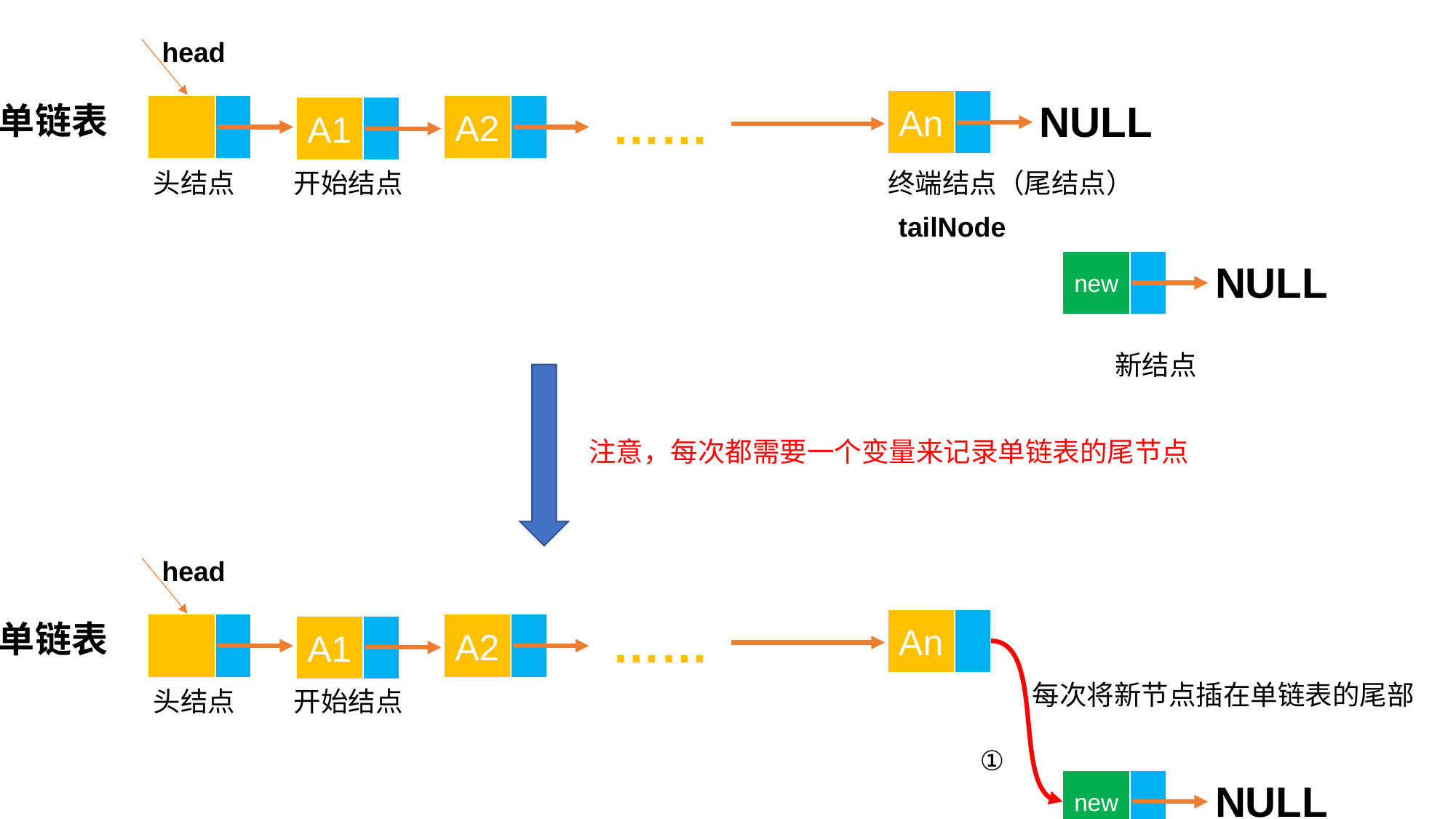

head
NULL
……
An

带头结点的单链表

A2

A1

头结点
开始结点
终端结点（尾结点）
tailNode
NULL
new

新结点

注意，每次都需要一个变量来记录单链表的尾节点
head
……
An

带头结点的单链表

A2

A1

每次将新节点插在单链表的尾部
头结点
开始结点
①
NULL
new

新结点
终端结点（尾结点）
tailNode